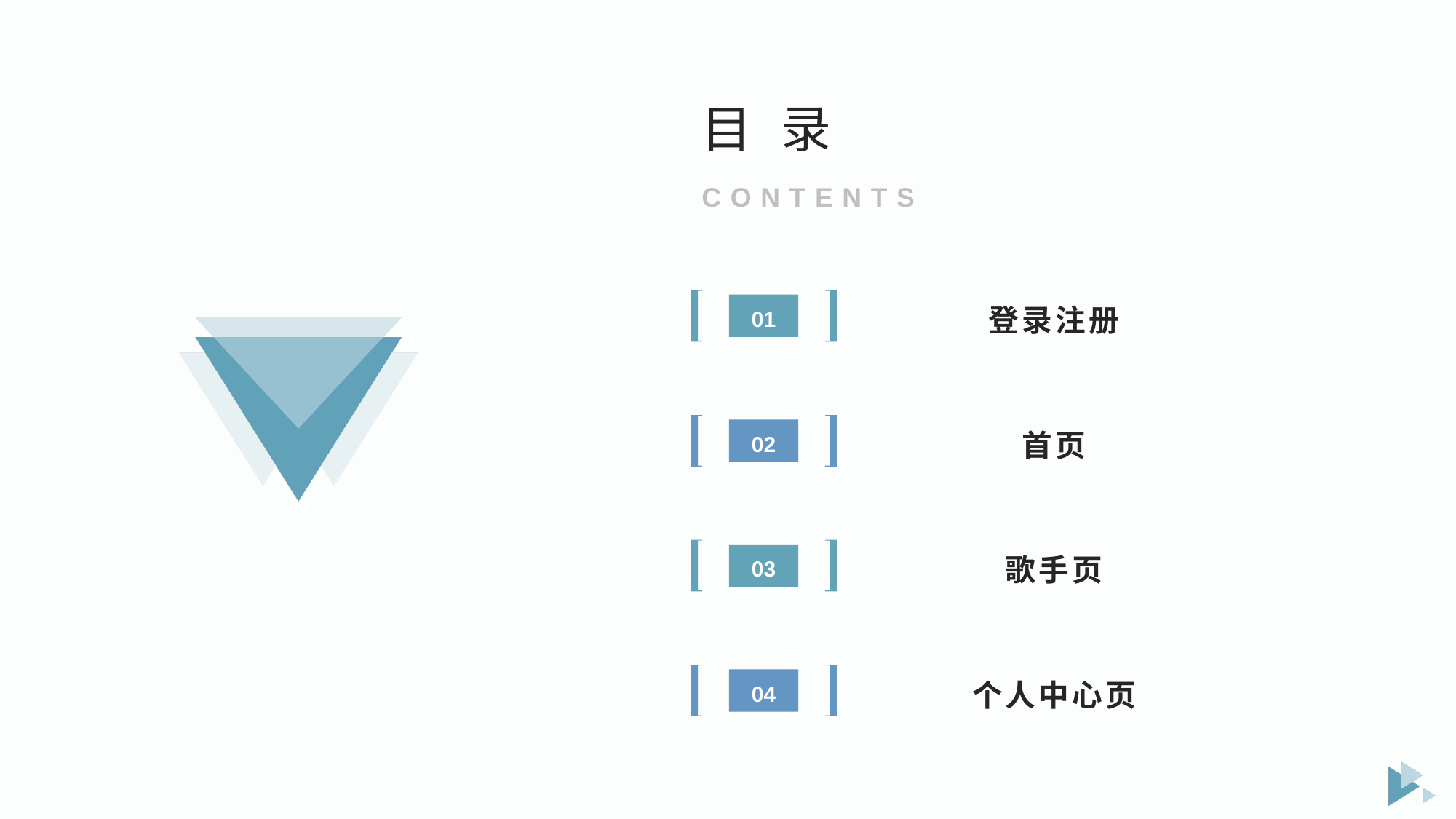

目 录
CONTENTS
登录注册

01
首页

02
歌手页

03
个人中心页

04